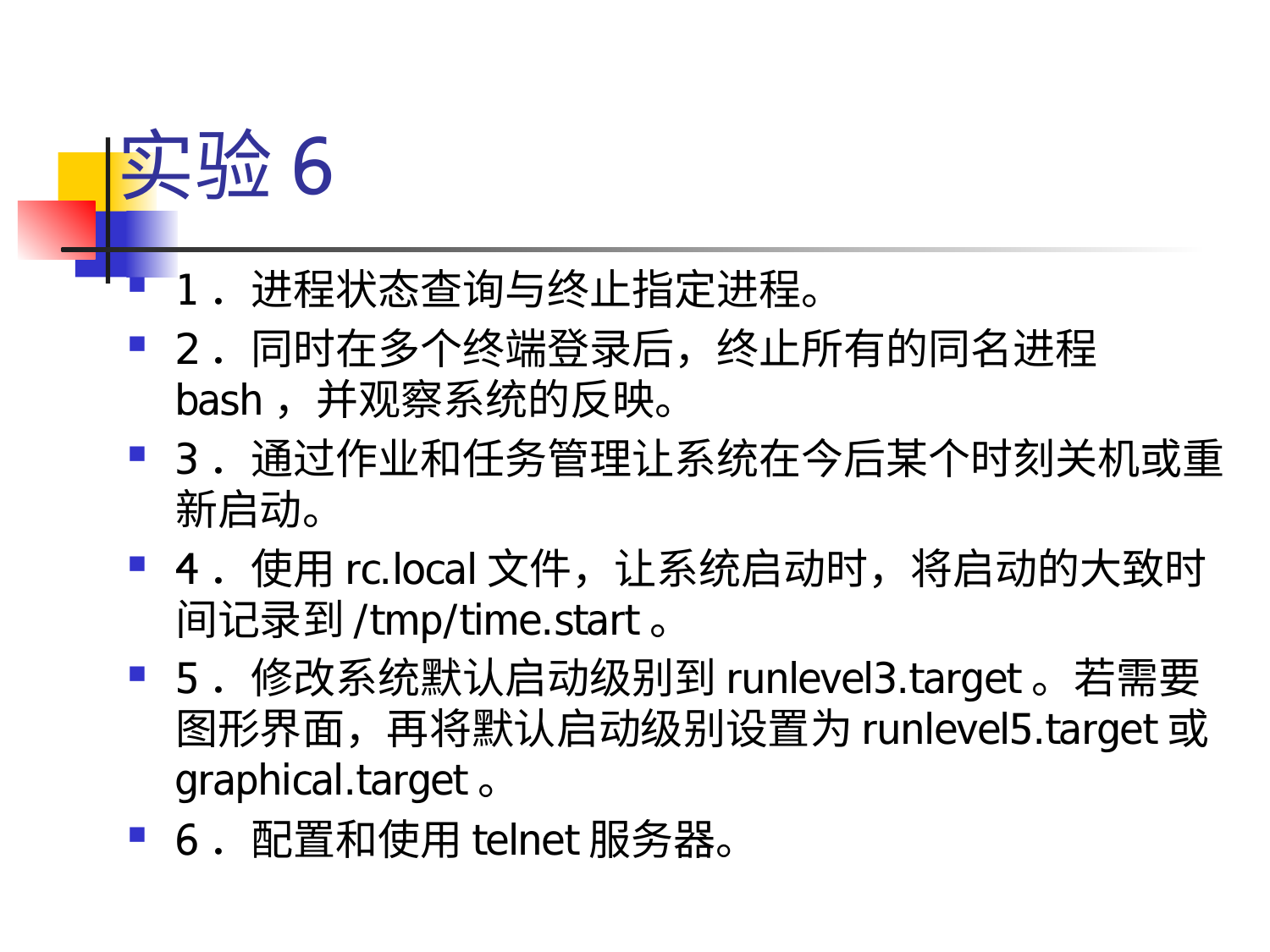

# 实验6
1．进程状态查询与终止指定进程。
2．同时在多个终端登录后，终止所有的同名进程bash，并观察系统的反映。
3．通过作业和任务管理让系统在今后某个时刻关机或重新启动。
4．使用rc.local文件，让系统启动时，将启动的大致时间记录到/tmp/time.start。
5．修改系统默认启动级别到runlevel3.target。若需要图形界面，再将默认启动级别设置为runlevel5.target或graphical.target。
6．配置和使用telnet服务器。